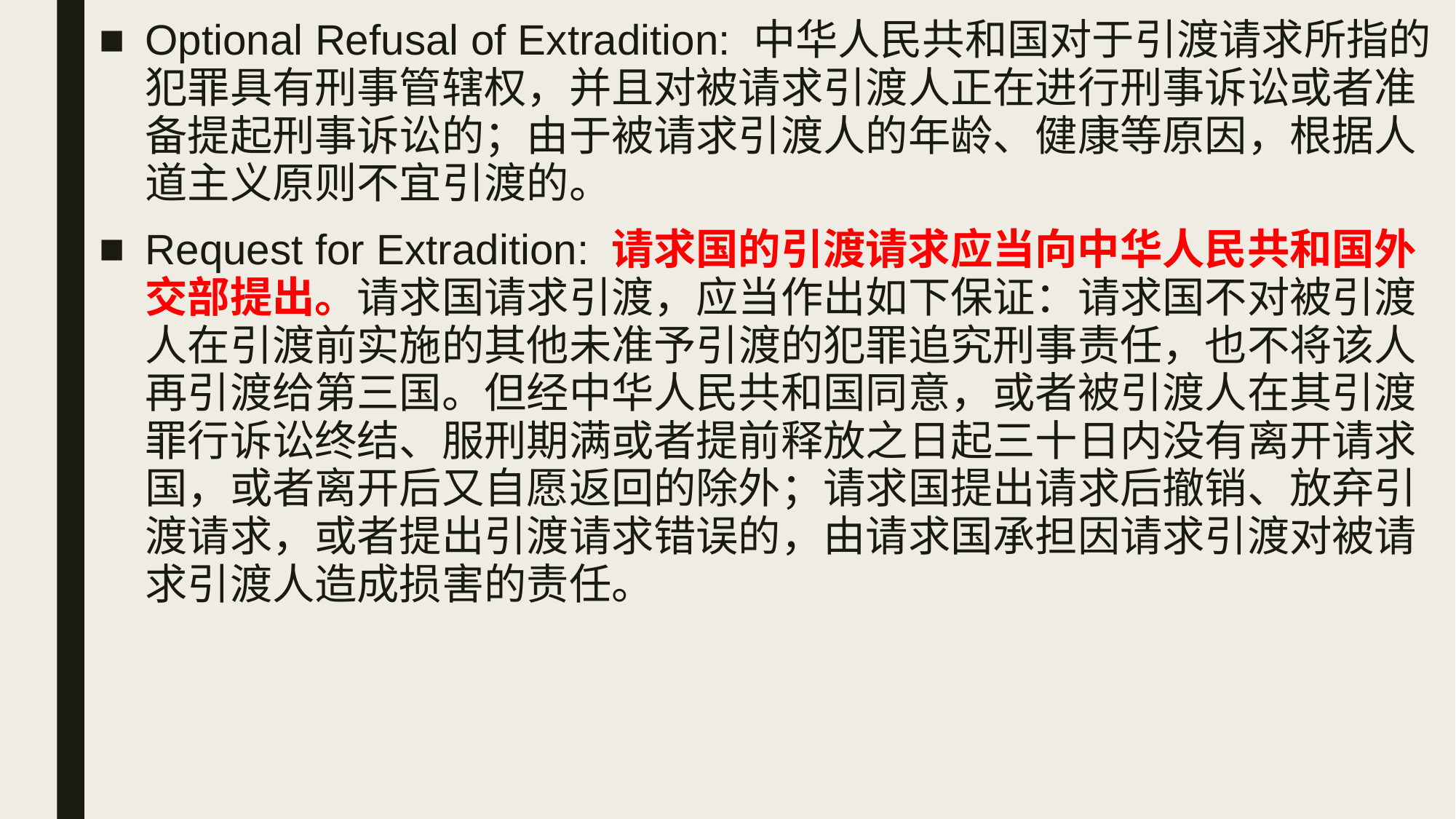

Optional Refusal of Extradition: 中华人民共和国对于引渡请求所指的犯罪具有刑事管辖权，并且对被请求引渡人正在进行刑事诉讼或者准备提起刑事诉讼的；由于被请求引渡人的年龄、健康等原因，根据人道主义原则不宜引渡的。
Request for Extradition: 请求国的引渡请求应当向中华人民共和国外交部提出。请求国请求引渡，应当作出如下保证：请求国不对被引渡人在引渡前实施的其他未准予引渡的犯罪追究刑事责任，也不将该人再引渡给第三国。但经中华人民共和国同意，或者被引渡人在其引渡罪行诉讼终结、服刑期满或者提前释放之日起三十日内没有离开请求国，或者离开后又自愿返回的除外；请求国提出请求后撤销、放弃引渡请求，或者提出引渡请求错误的，由请求国承担因请求引渡对被请求引渡人造成损害的责任。